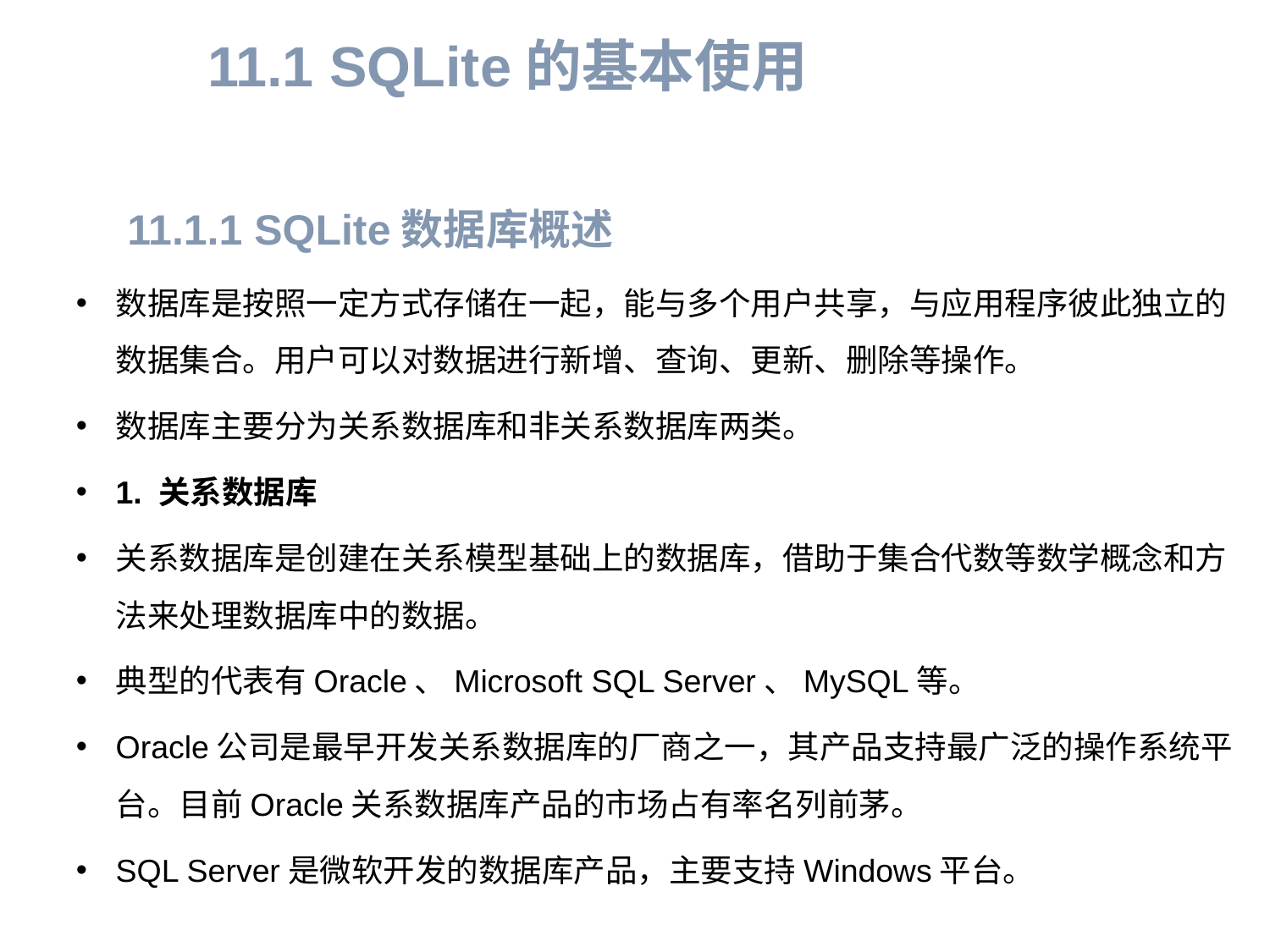

11.1 SQLite的基本使用
11.1.1 SQLite数据库概述
数据库是按照一定方式存储在一起，能与多个用户共享，与应用程序彼此独立的数据集合。用户可以对数据进行新增、查询、更新、删除等操作。
数据库主要分为关系数据库和非关系数据库两类。
1. 关系数据库
关系数据库是创建在关系模型基础上的数据库，借助于集合代数等数学概念和方法来处理数据库中的数据。
典型的代表有Oracle、Microsoft SQL Server、MySQL等。
Oracle公司是最早开发关系数据库的厂商之一，其产品支持最广泛的操作系统平台。目前Oracle关系数据库产品的市场占有率名列前茅。
SQL Server是微软开发的数据库产品，主要支持Windows平台。